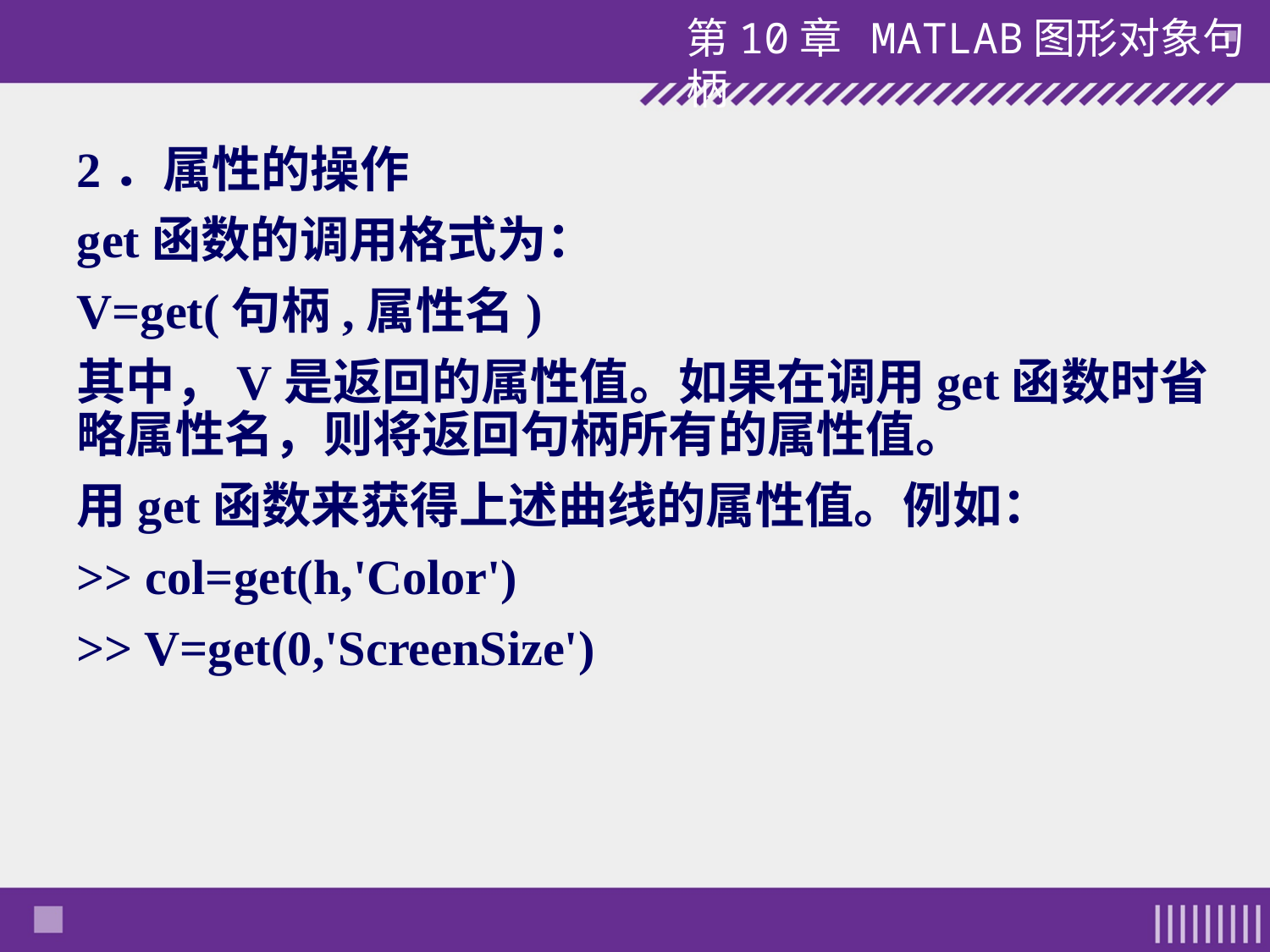

2．属性的操作
get函数的调用格式为：
V=get(句柄,属性名)
其中，V是返回的属性值。如果在调用get函数时省略属性名，则将返回句柄所有的属性值。
用get函数来获得上述曲线的属性值。例如：
>> col=get(h,'Color')
>> V=get(0,'ScreenSize')